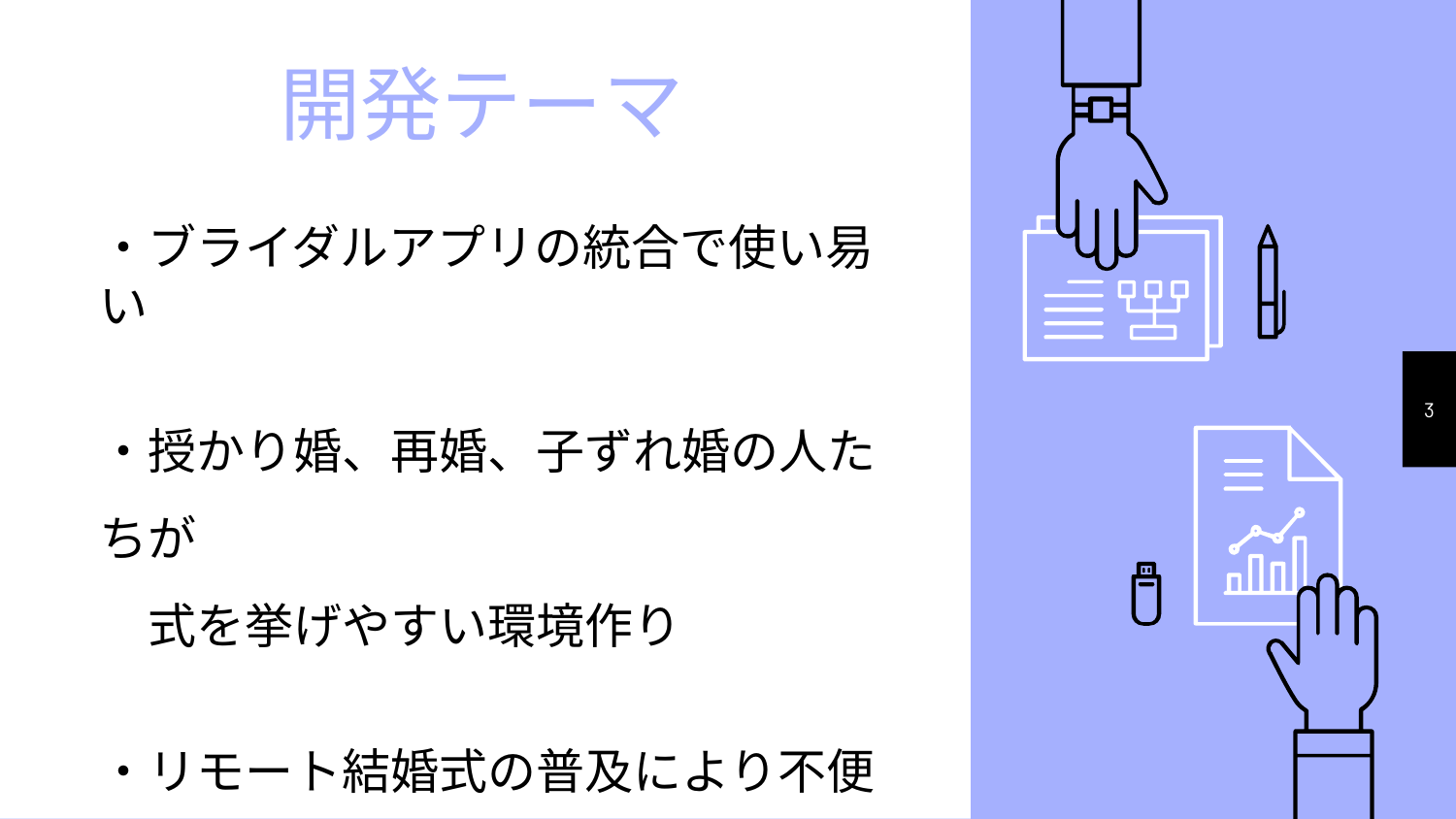

開発テーマ
・ブライダルアプリの統合で使い易い

・授かり婚、再婚、子ずれ婚の人たちが
　式を挙げやすい環境作り

・リモート結婚式の普及により不便なく、
　どんな人にも参加しやすい環境作り

3